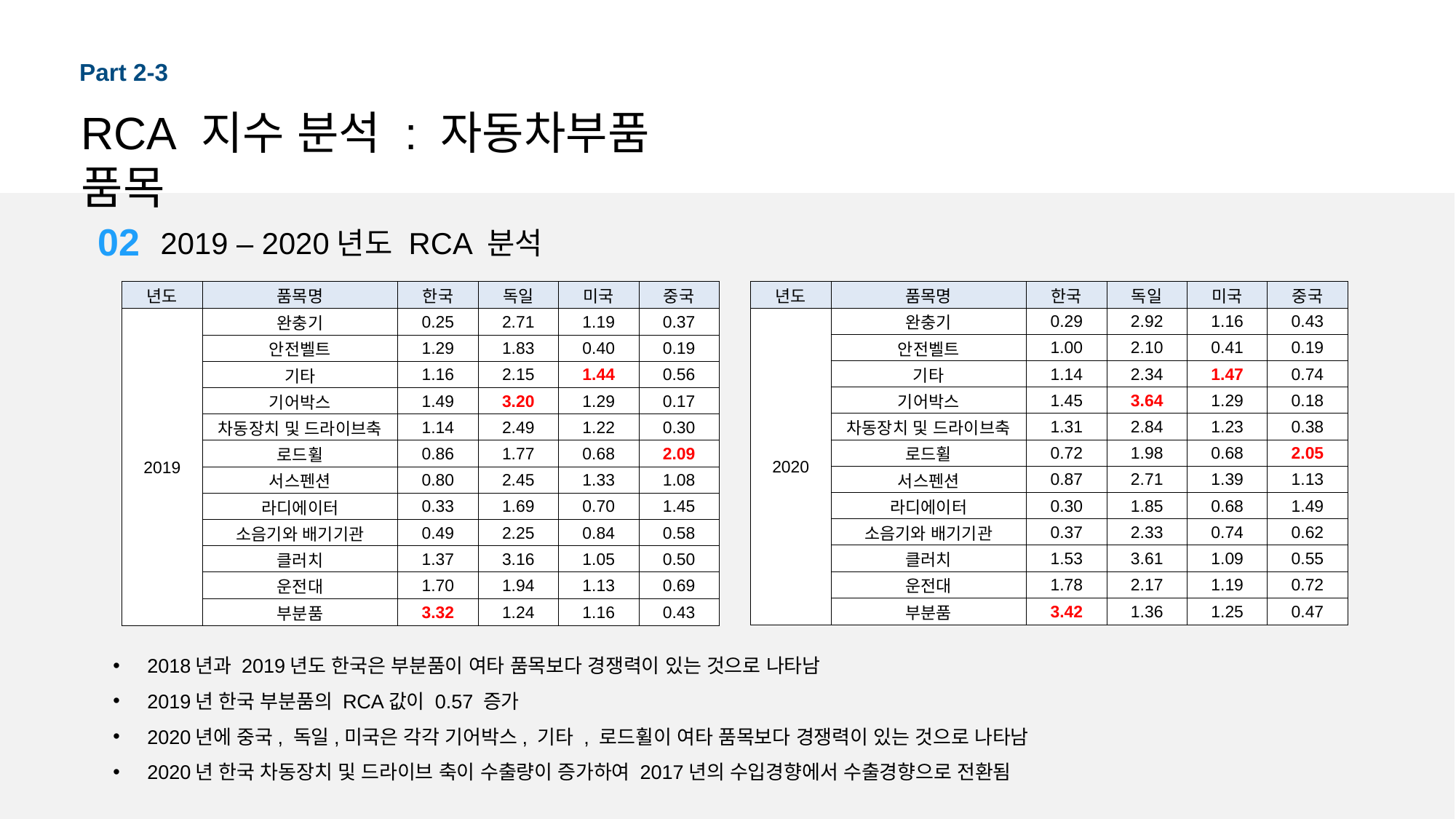

Part 2-3
RCA 지수 분석 : 자동차부품 품목

02
2019 – 2020년도 RCA 분석
| 년도 | 품목명 | 한국 | 독일 | 미국 | 중국 |
| --- | --- | --- | --- | --- | --- |
| 2019 | 완충기 | 0.25 | 2.71 | 1.19 | 0.37 |
|  | 안전벨트 | 1.29 | 1.83 | 0.40 | 0.19 |
|  | 기타 | 1.16 | 2.15 | 1.44 | 0.56 |
|  | 기어박스 | 1.49 | 3.20 | 1.29 | 0.17 |
|  | 차동장치 및 드라이브축 | 1.14 | 2.49 | 1.22 | 0.30 |
|  | 로드휠 | 0.86 | 1.77 | 0.68 | 2.09 |
|  | 서스펜션 | 0.80 | 2.45 | 1.33 | 1.08 |
|  | 라디에이터 | 0.33 | 1.69 | 0.70 | 1.45 |
|  | 소음기와 배기기관 | 0.49 | 2.25 | 0.84 | 0.58 |
|  | 클러치 | 1.37 | 3.16 | 1.05 | 0.50 |
|  | 운전대 | 1.70 | 1.94 | 1.13 | 0.69 |
|  | 부분품 | 3.32 | 1.24 | 1.16 | 0.43 |
| 년도 | 품목명 | 한국 | 독일 | 미국 | 중국 |
| --- | --- | --- | --- | --- | --- |
| 2020 | 완충기 | 0.29 | 2.92 | 1.16 | 0.43 |
|  | 안전벨트 | 1.00 | 2.10 | 0.41 | 0.19 |
|  | 기타 | 1.14 | 2.34 | 1.47 | 0.74 |
|  | 기어박스 | 1.45 | 3.64 | 1.29 | 0.18 |
|  | 차동장치 및 드라이브축 | 1.31 | 2.84 | 1.23 | 0.38 |
|  | 로드휠 | 0.72 | 1.98 | 0.68 | 2.05 |
|  | 서스펜션 | 0.87 | 2.71 | 1.39 | 1.13 |
|  | 라디에이터 | 0.30 | 1.85 | 0.68 | 1.49 |
|  | 소음기와 배기기관 | 0.37 | 2.33 | 0.74 | 0.62 |
|  | 클러치 | 1.53 | 3.61 | 1.09 | 0.55 |
|  | 운전대 | 1.78 | 2.17 | 1.19 | 0.72 |
|  | 부분품 | 3.42 | 1.36 | 1.25 | 0.47 |
2018년과 2019년도 한국은 부분품이 여타 품목보다 경쟁력이 있는 것으로 나타남
2019년 한국 부분품의 RCA값이 0.57 증가
2020년에 중국, 독일,미국은 각각 기어박스, 기타 , 로드휠이 여타 품목보다 경쟁력이 있는 것으로 나타남
2020년 한국 차동장치 및 드라이브 축이 수출량이 증가하여 2017년의 수입경향에서 수출경향으로 전환됨